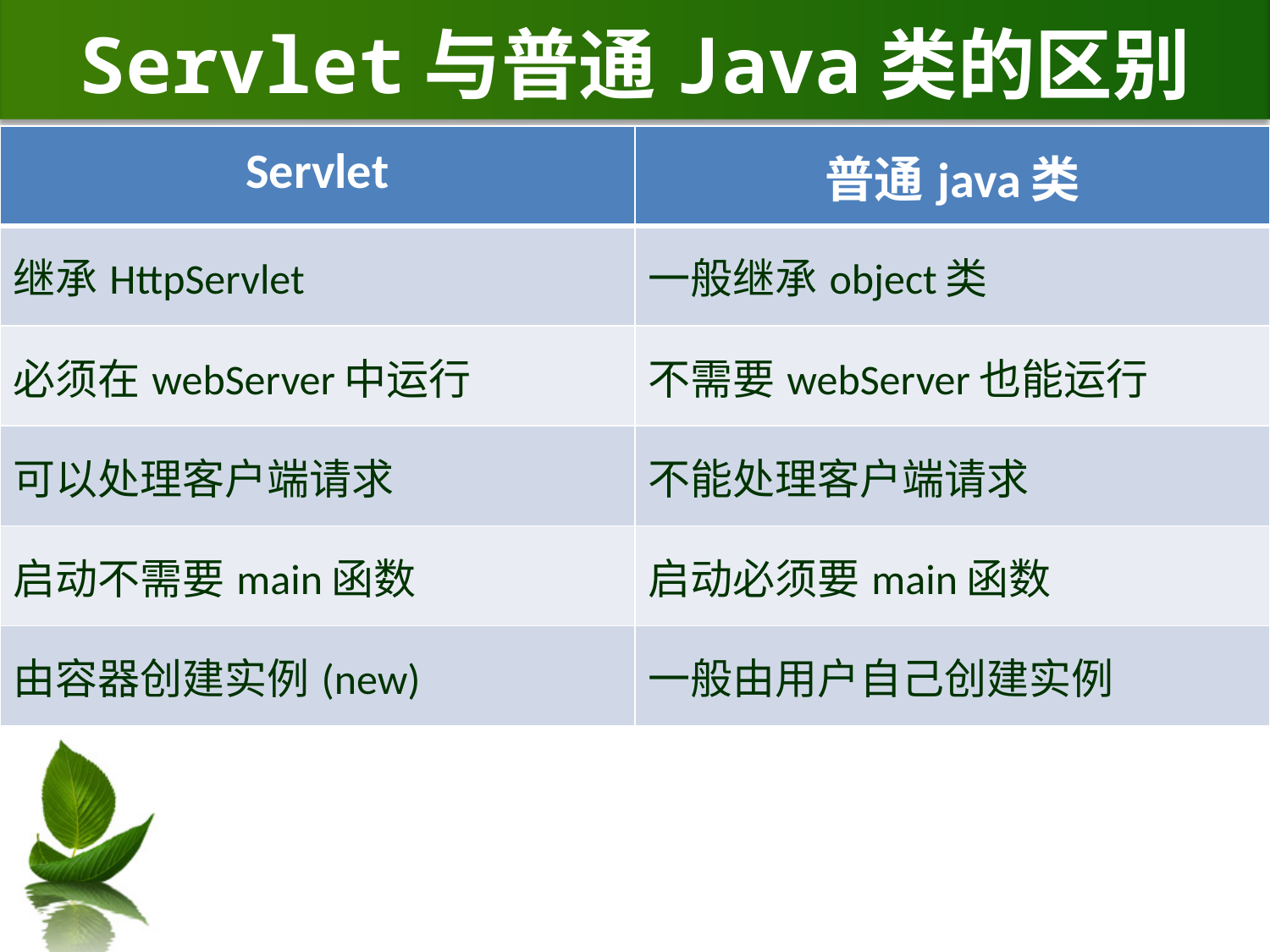

# Servlet与普通Java类的区别
| Servlet | 普通java类 |
| --- | --- |
| 继承HttpServlet | 一般继承object类 |
| 必须在webServer中运行 | 不需要webServer也能运行 |
| 可以处理客户端请求 | 不能处理客户端请求 |
| 启动不需要main函数 | 启动必须要main函数 |
| 由容器创建实例(new) | 一般由用户自己创建实例 |